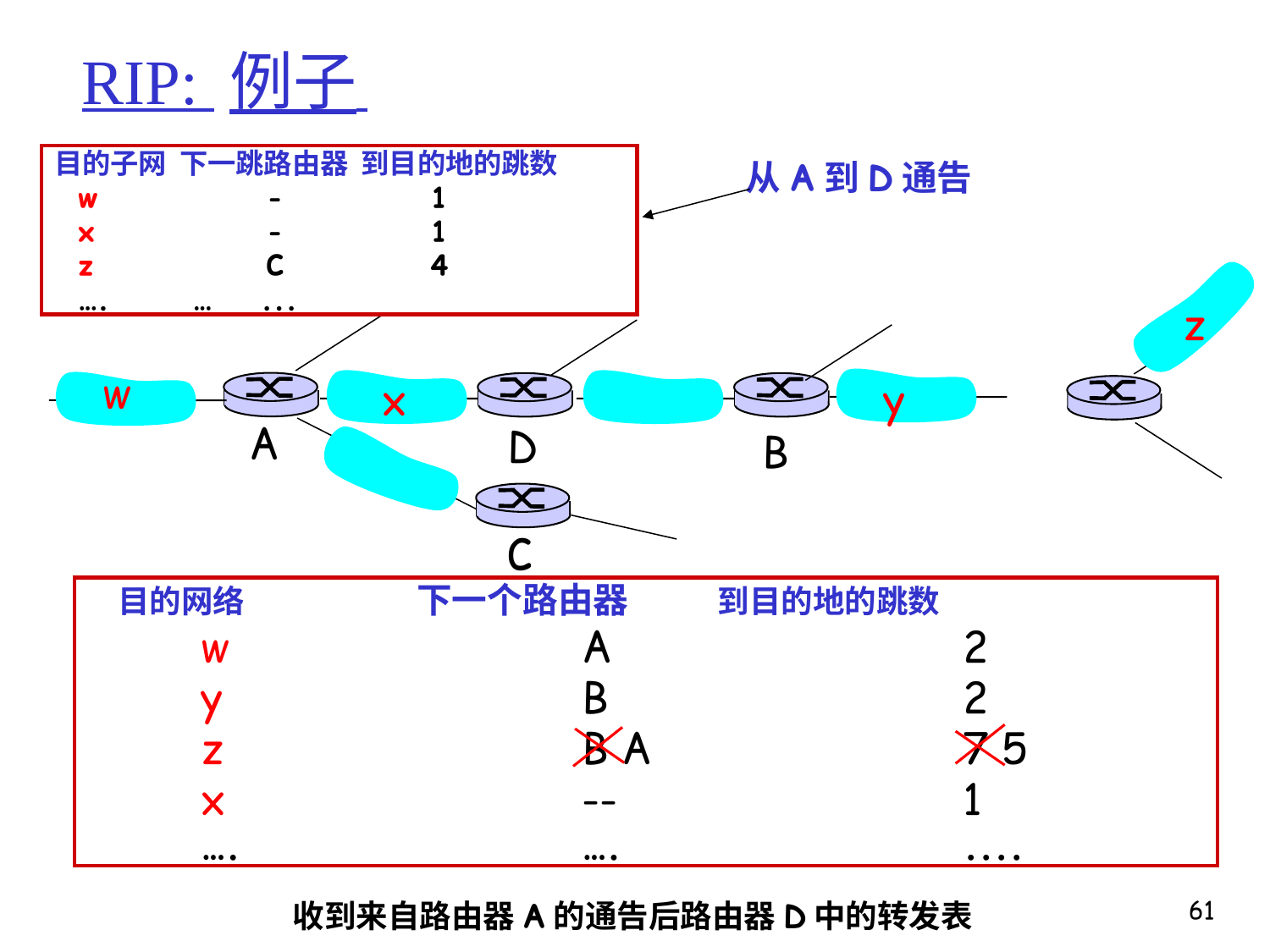

# RIP: 例子
 目的子网  下一跳路由器  到目的地的跳数
   w	        -            1
   x	        -            1
   z	        C            4
   ….	  …    ...
从A到D通告

z

w

x
y

A
D

B

C
     目的网络	           下一个路由器           到目的地的跳数
 	w			A			2
	y			B			2
 	z			B A			7 5
	x			--			1
	….			….			....

61
收到来自路由器A的通告后路由器D中的转发表